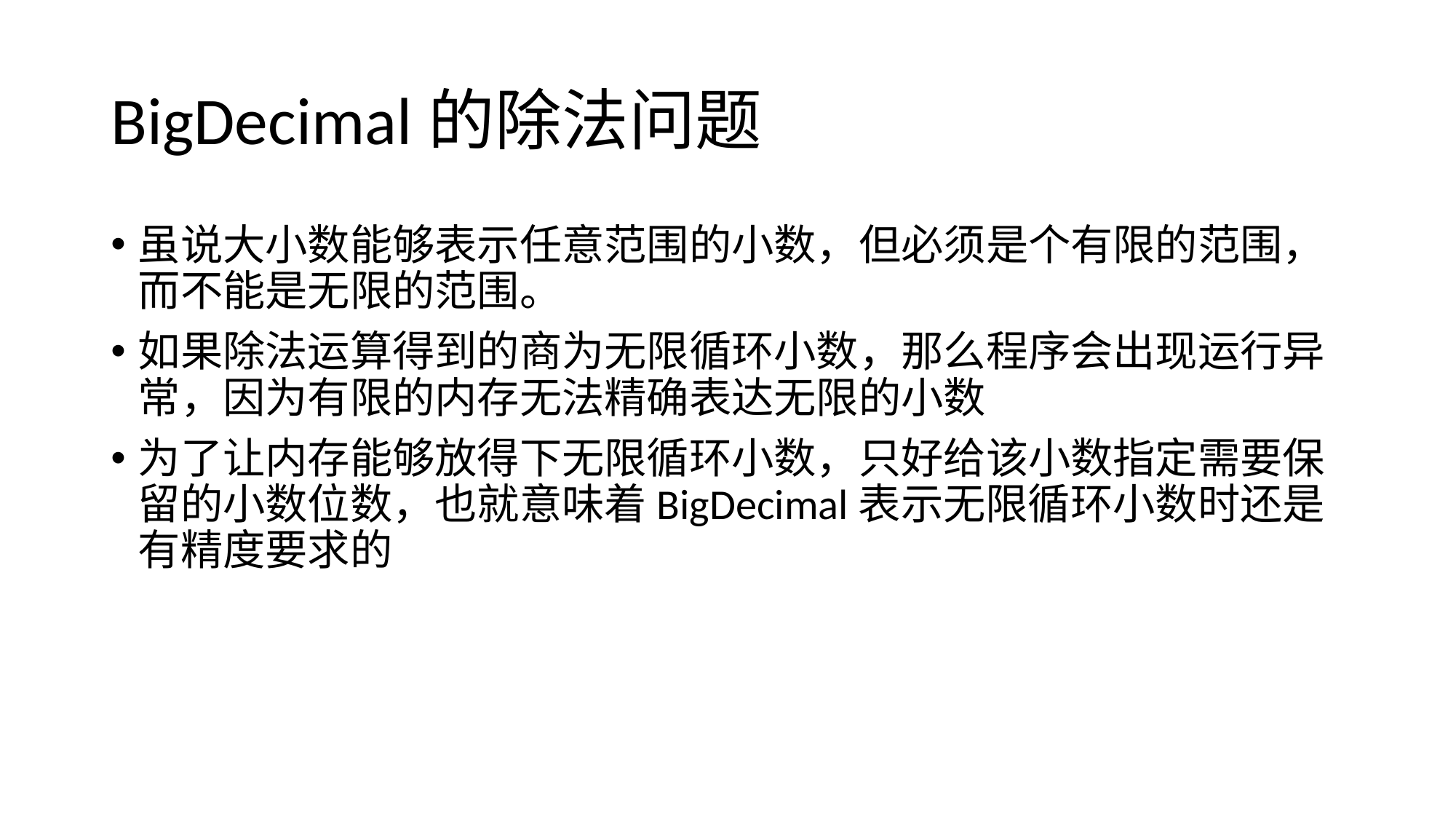

# BigDecimal的除法问题
虽说大小数能够表示任意范围的小数，但必须是个有限的范围，而不能是无限的范围。
如果除法运算得到的商为无限循环小数，那么程序会出现运行异常，因为有限的内存无法精确表达无限的小数
为了让内存能够放得下无限循环小数，只好给该小数指定需要保留的小数位数，也就意味着BigDecimal表示无限循环小数时还是有精度要求的